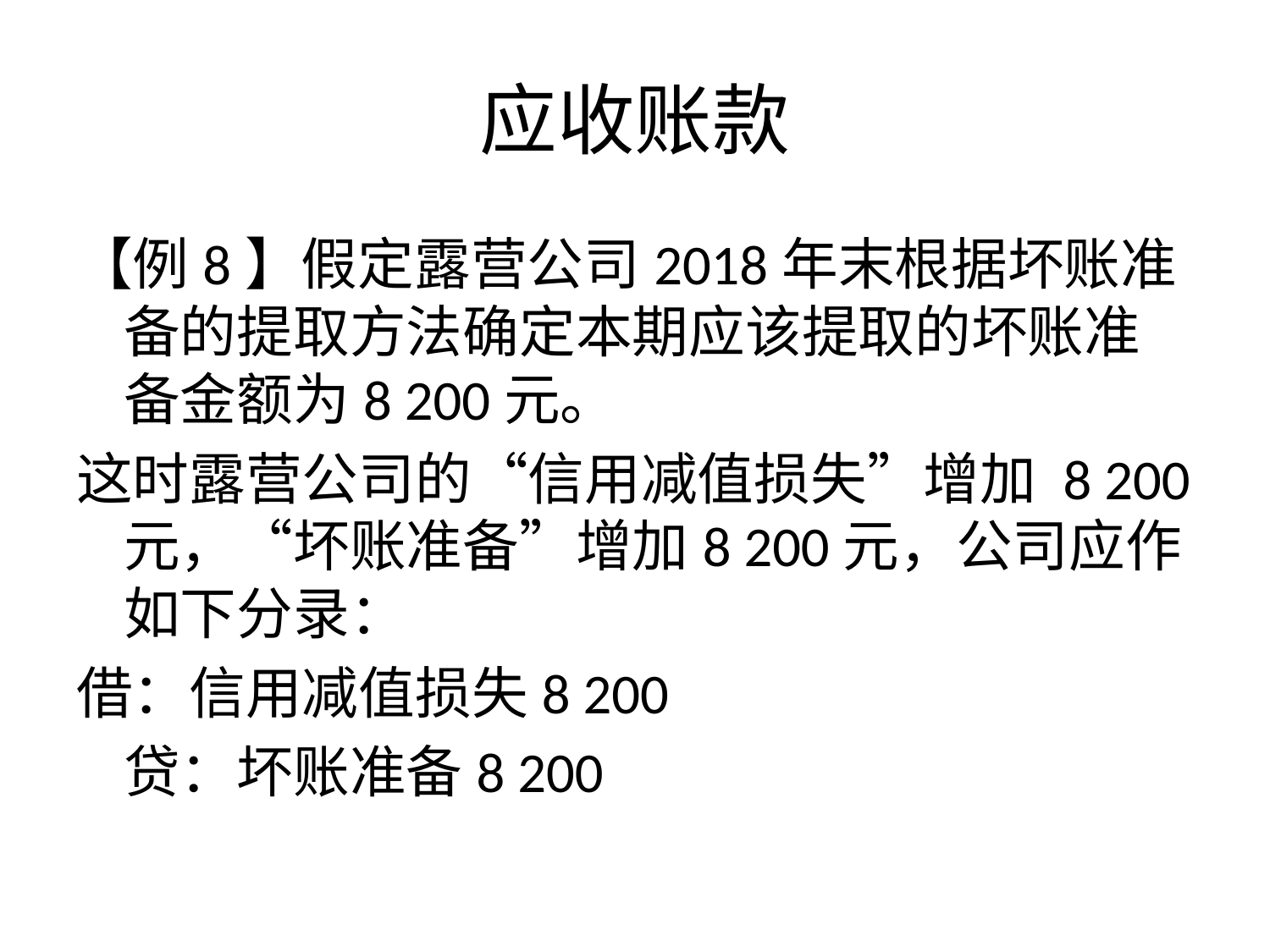

# 应收账款
【例8】假定露营公司2018年末根据坏账准备的提取方法确定本期应该提取的坏账准备金额为8 200元。
这时露营公司的“信用减值损失”增加 8 200元，“坏账准备”增加8 200元，公司应作如下分录：
借：信用减值损失8 200
	贷：坏账准备8 200